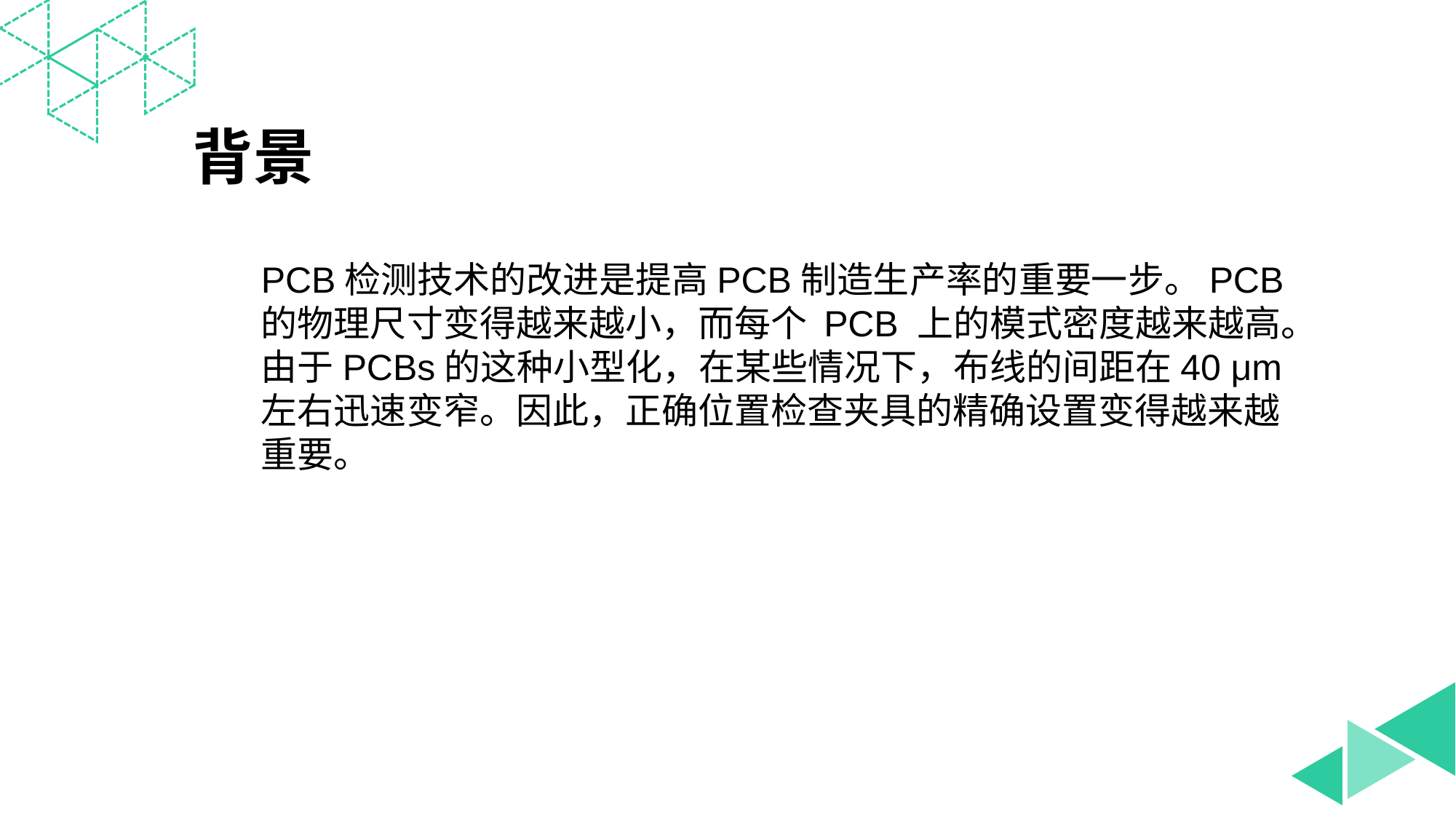

背景
PCB检测技术的改进是提高PCB制造生产率的重要一步。PCB 的物理尺寸变得越来越小，而每个 PCB 上的模式密度越来越高。由于PCBs的这种小型化，在某些情况下，布线的间距在40 μm左右迅速变窄。因此，正确位置检查夹具的精确设置变得越来越重要。